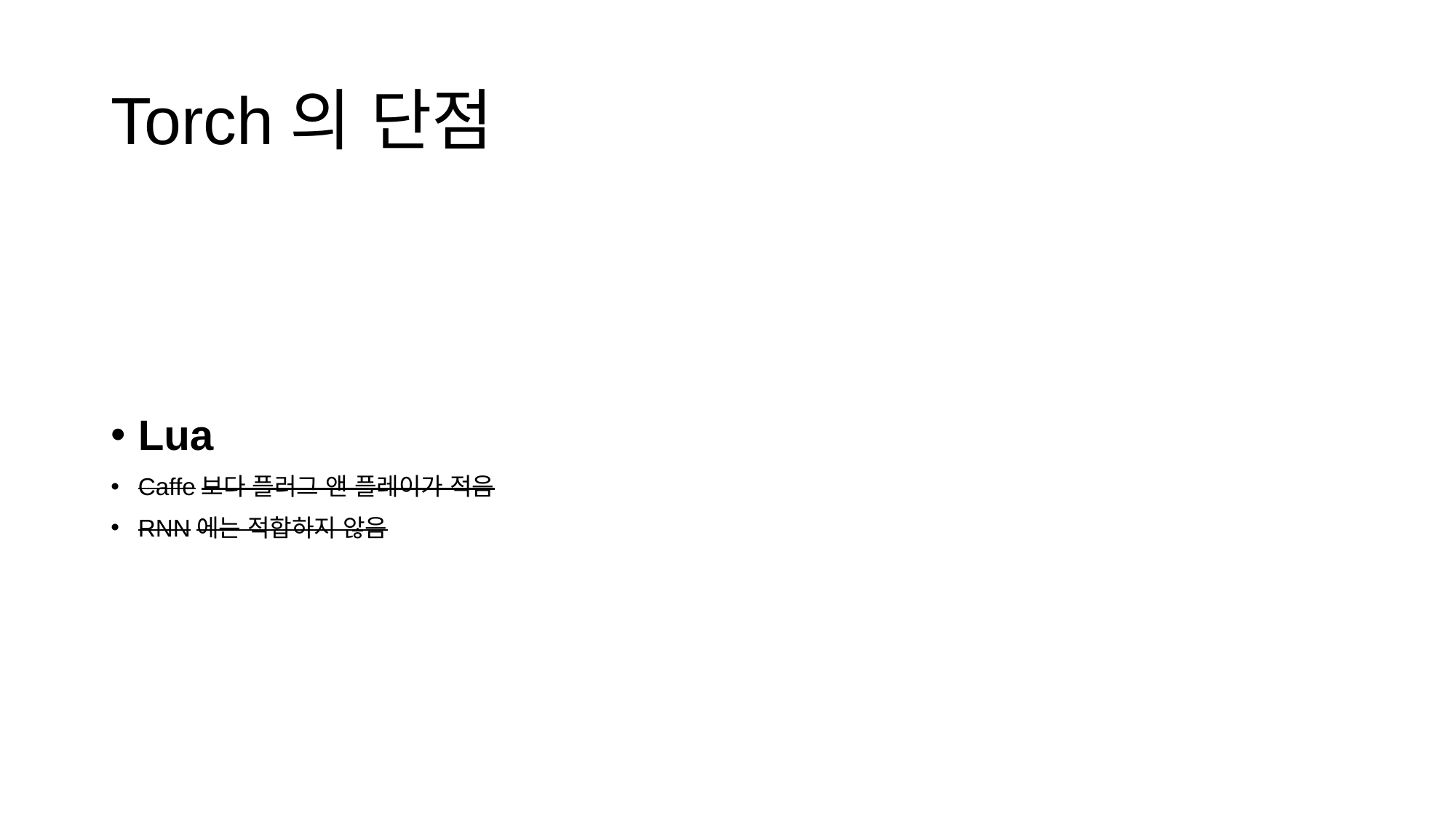

# Torch의 단점
Lua
Caffe보다 플러그 앤 플레이가 적음
RNN에는 적합하지 않음